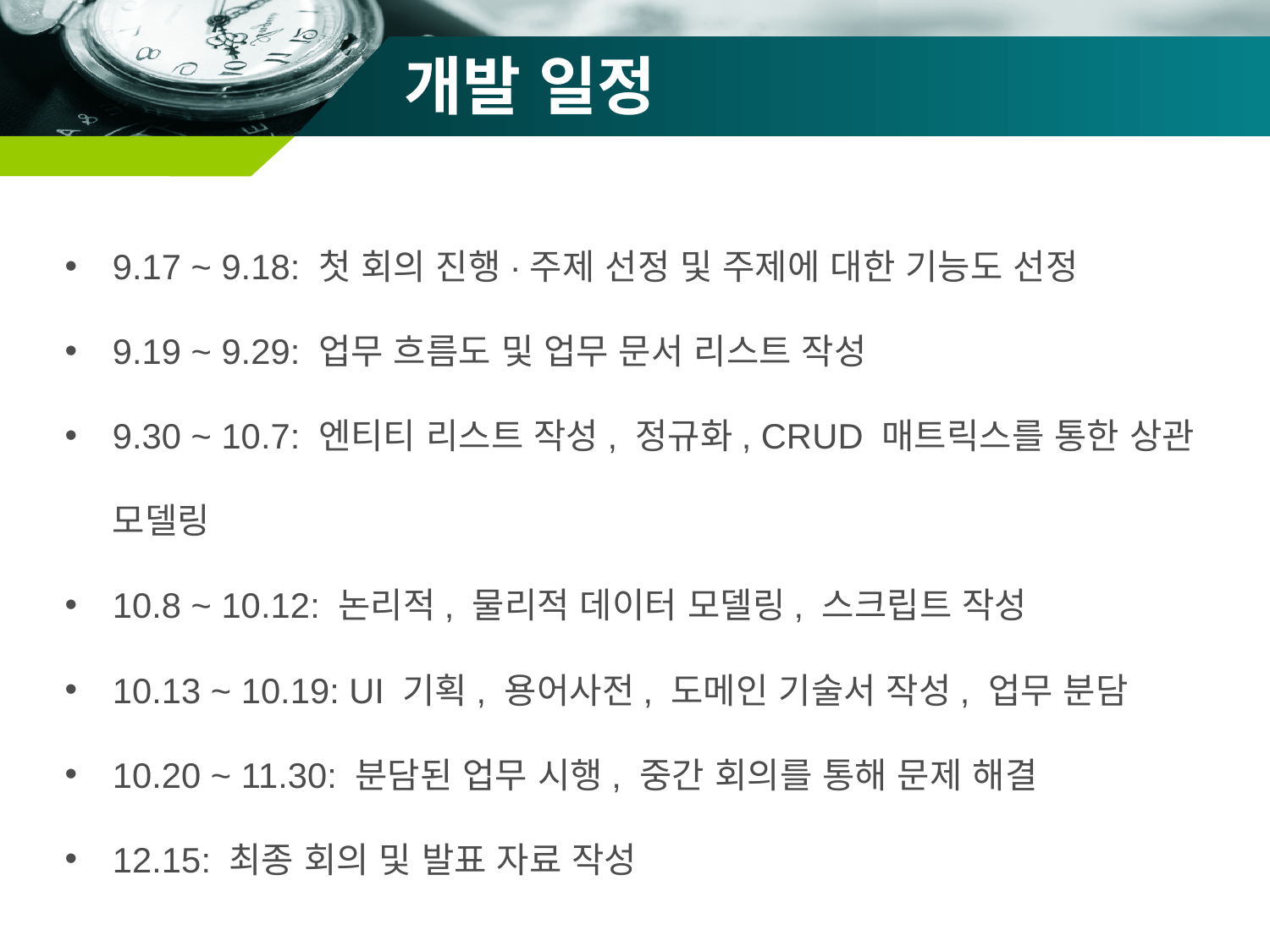

# 개발 일정
9.17 ~ 9.18: 첫 회의 진행·주제 선정 및 주제에 대한 기능도 선정
9.19 ~ 9.29: 업무 흐름도 및 업무 문서 리스트 작성
9.30 ~ 10.7: 엔티티 리스트 작성, 정규화, CRUD 매트릭스를 통한 상관 모델링
10.8 ~ 10.12: 논리적, 물리적 데이터 모델링, 스크립트 작성
10.13 ~ 10.19: UI 기획, 용어사전, 도메인 기술서 작성, 업무 분담
10.20 ~ 11.30: 분담된 업무 시행, 중간 회의를 통해 문제 해결
12.15: 최종 회의 및 발표 자료 작성